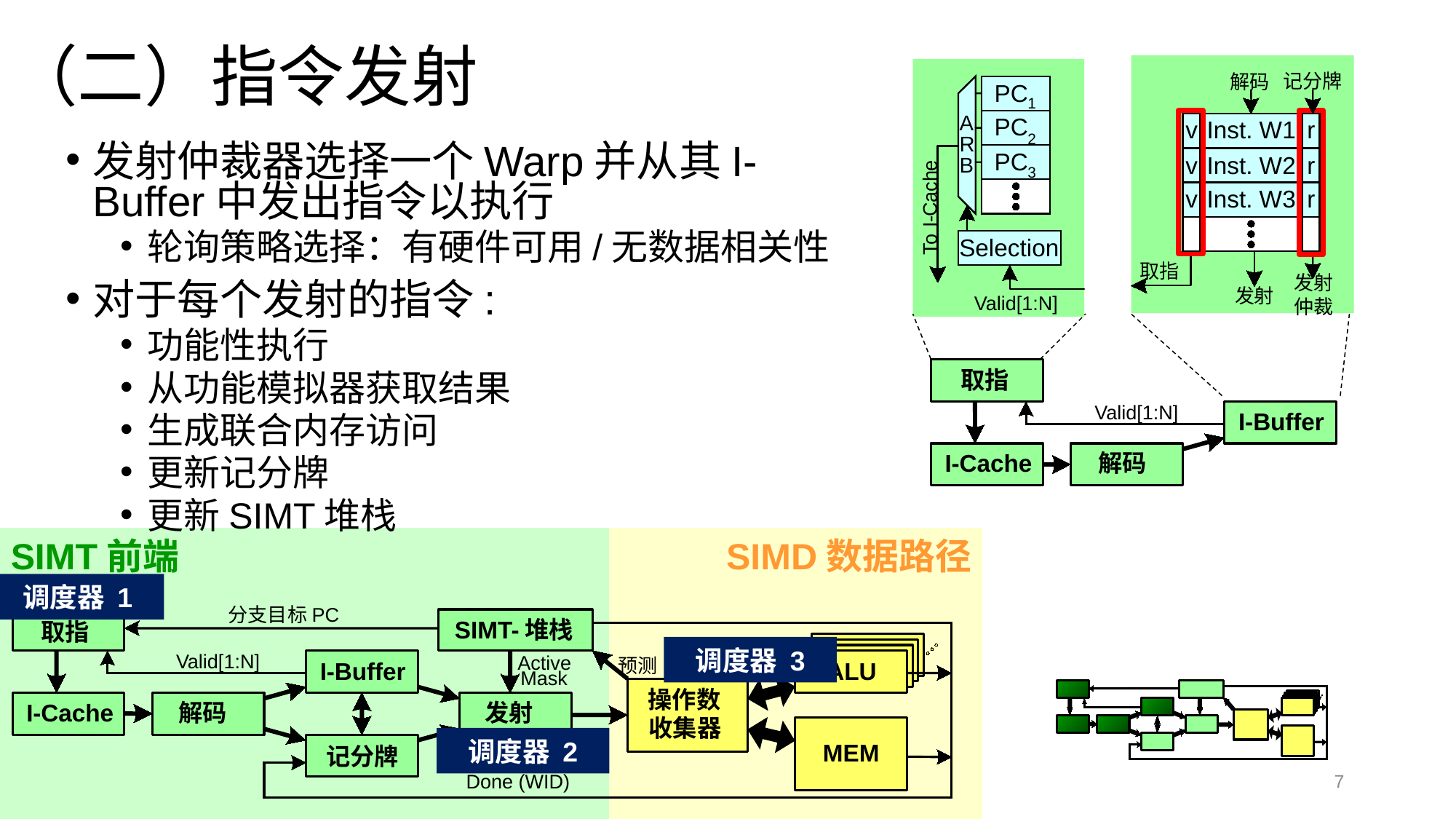

# （二）指令发射

记分牌
解码

v
Inst. W1
r

v
Inst. W2
r

v
Inst. W3
r

取指

发射
仲裁

发射

PC

1
A

PC

2
R

PC
B
e

3
h
c

a

C

-
I

o

Selection
T

Valid[1:N]

取指
Valid[1:N]

I-Buffer

I-Cache
解码

发射仲裁器选择一个Warp并从其I-Buffer中发出指令以执行
轮询策略选择：有硬件可用/无数据相关性
对于每个发射的指令:
功能性执行
从功能模拟器获取结果
生成联合内存访问
更新记分牌
更新SIMT堆栈
SIMT前端
SIMD数据路径
调度器 1
分支目标PC

SIMT-堆栈
取指

ALU

ALU

Valid[1:N]
Active
ALU

预测
I-Buffer
ALU

Mask

操作数

I-Cache
解码
发射

收集器

MEM
记分牌

Done (WID)
调度器 3
调度器 2

7